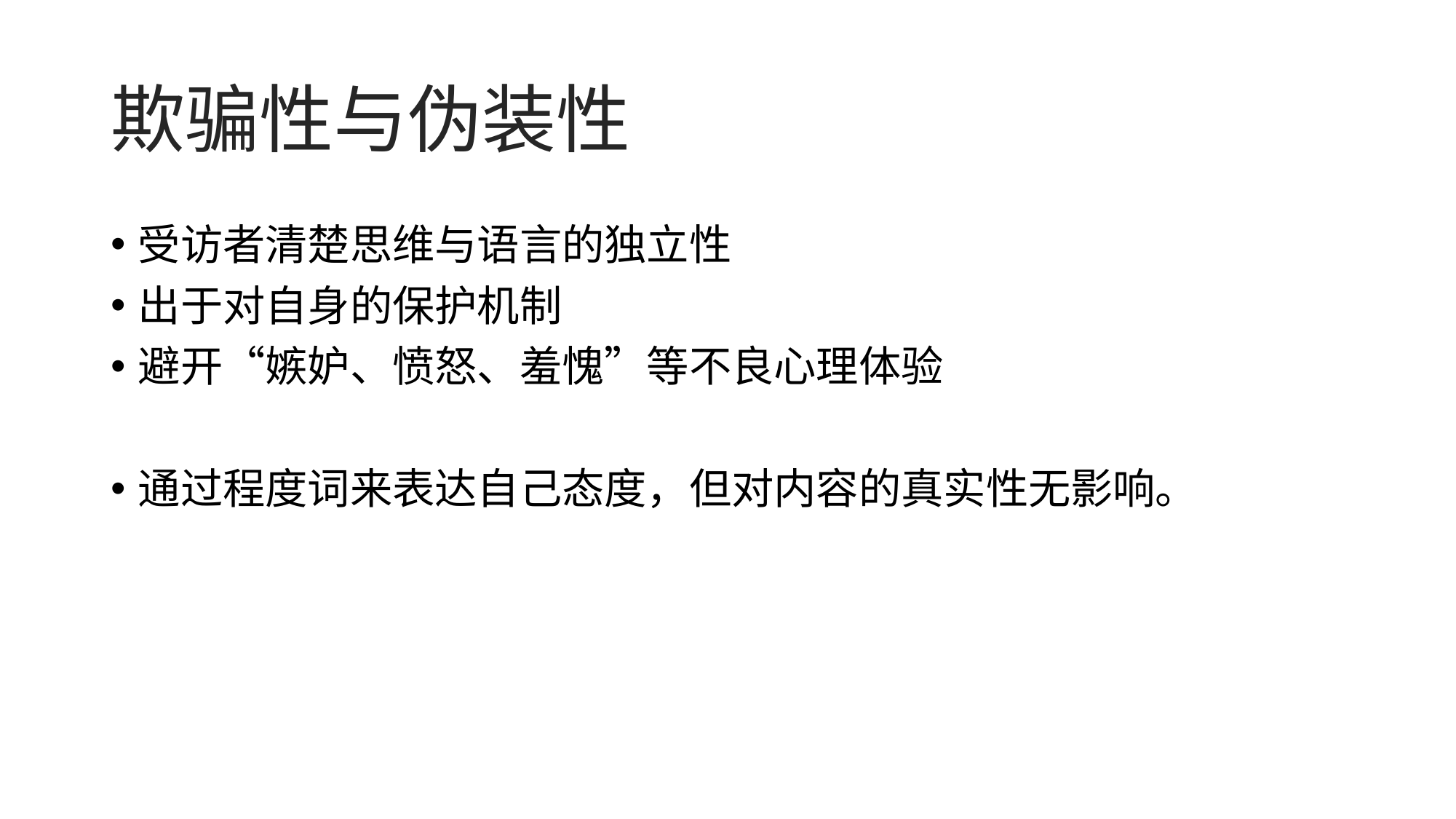

# 欺骗性与伪装性
受访者清楚思维与语言的独立性
出于对自身的保护机制
避开“嫉妒、愤怒、羞愧”等不良心理体验

通过程度词来表达自己态度，但对内容的真实性无影响。